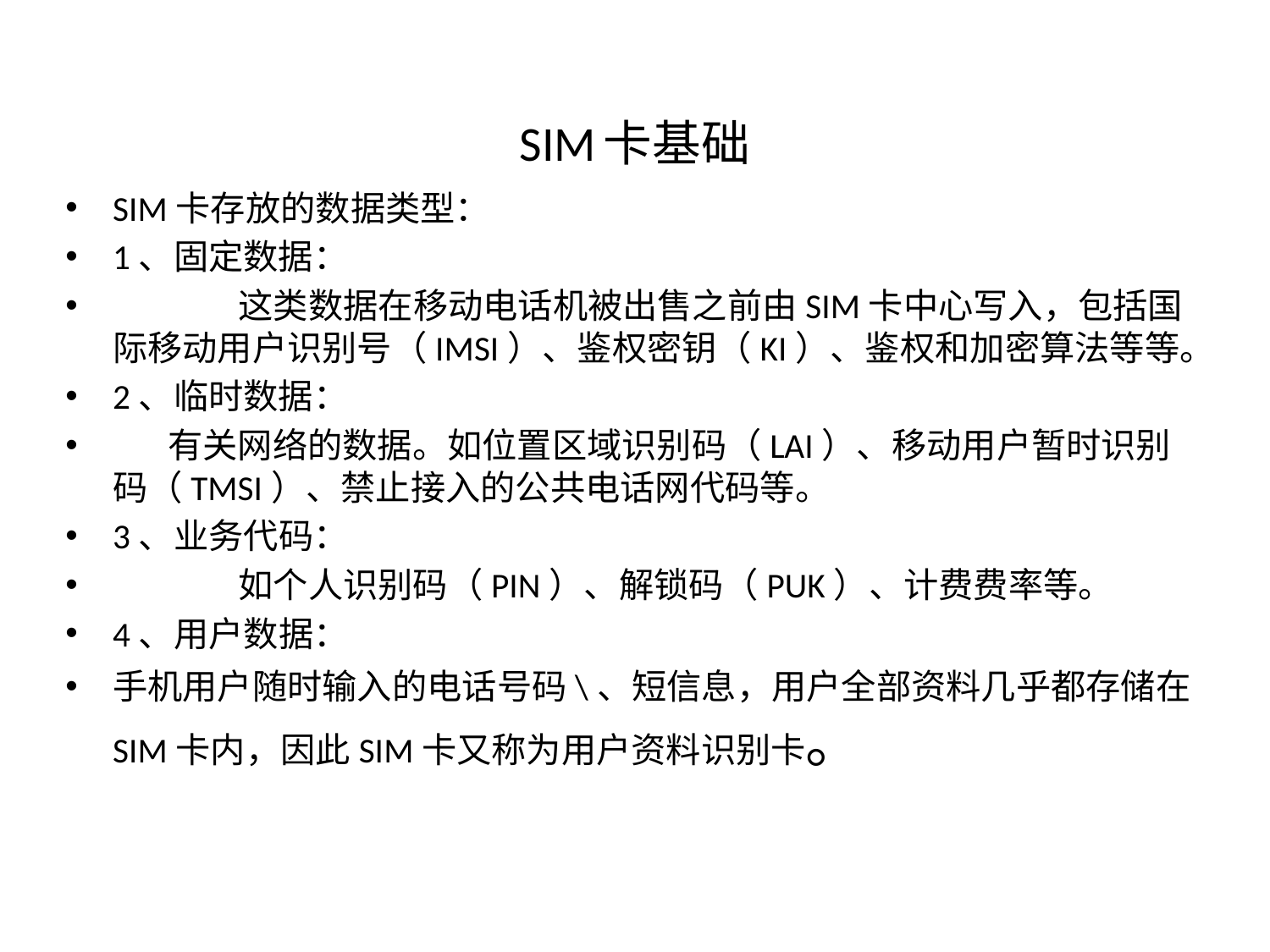

# SIM卡基础
SIM卡存放的数据类型：
1、固定数据：
	这类数据在移动电话机被出售之前由SIM卡中心写入，包括国际移动用户识别号（IMSI）、鉴权密钥（KI）、鉴权和加密算法等等。
2、临时数据：
      有关网络的数据。如位置区域识别码（LAI）、移动用户暂时识别码（TMSI）、禁止接入的公共电话网代码等。
3、业务代码：
	如个人识别码（PIN）、解锁码（PUK）、计费费率等。
4、用户数据：
手机用户随时输入的电话号码\、短信息，用户全部资料几乎都存储在SIM卡内，因此SIM卡又称为用户资料识别卡。